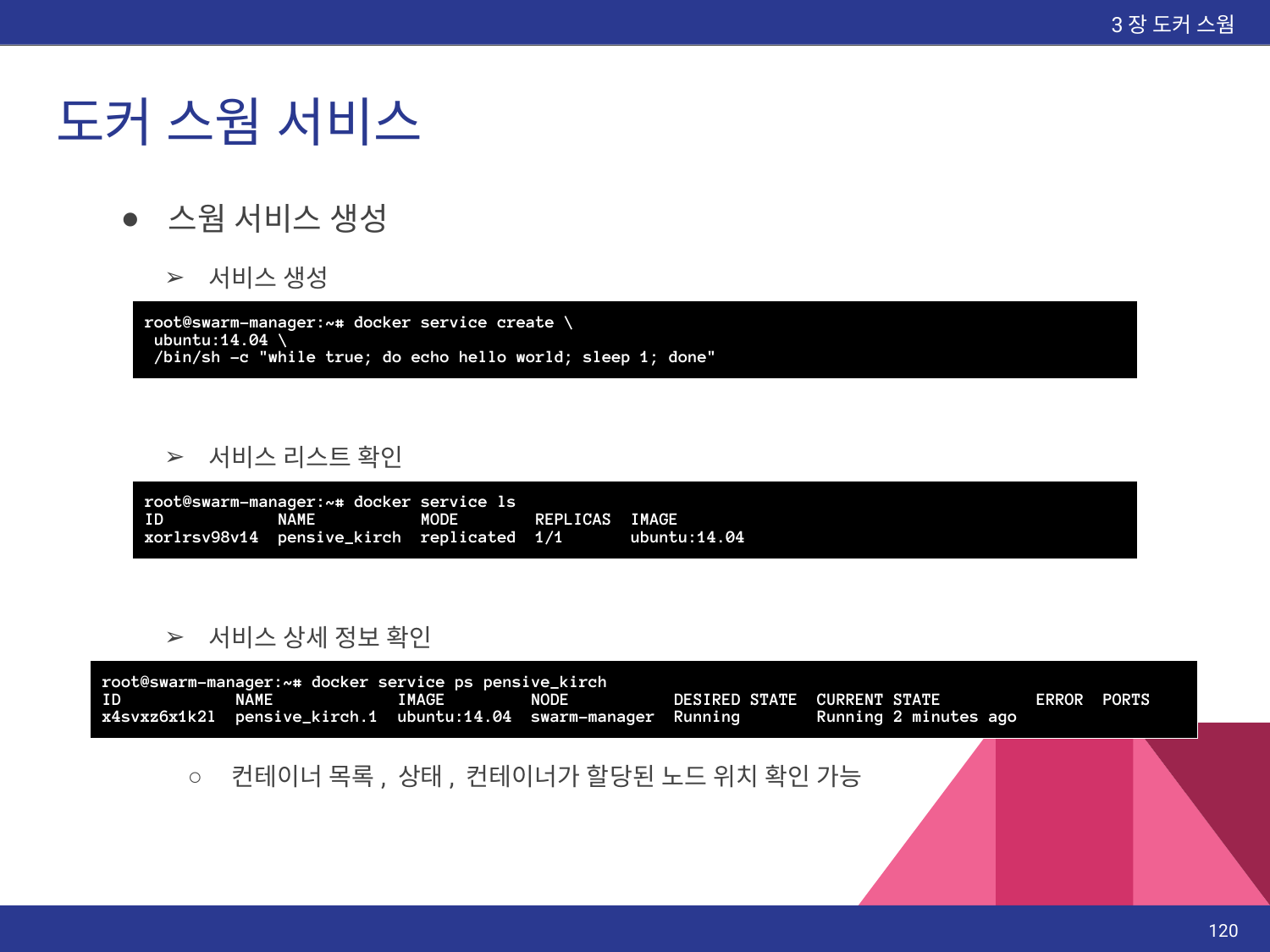

3장 도커 스웜

# 도커 스웜 서비스
스웜 서비스 생성

서비스 생성

| root@swarm-manager:~# docker service create \ ubuntu:14.04 \ /bin/sh -c "while true; do echo hello world; sleep 1; done" |
| --- |
서비스 리스트 확인

| root@swarm-manager:~# docker service ls ID NAME MODE REPLICAS IMAGE xorlrsv98v14 pensive\_kirch replicated 1/1 ubuntu:14.04 |
| --- |
서비스 상세 정보 확인

| root@swarm-manager:~# docker service ps pensive\_kirch ID NAME IMAGE NODE DESIRED STATE CURRENT STATE ERROR PORTS x4svxz6x1k2l pensive\_kirch.1 ubuntu:14.04 swarm-manager Running Running 2 minutes ago |
| --- |
컨테이너 목록, 상태, 컨테이너가 할당된 노드 위치 확인 가능
120